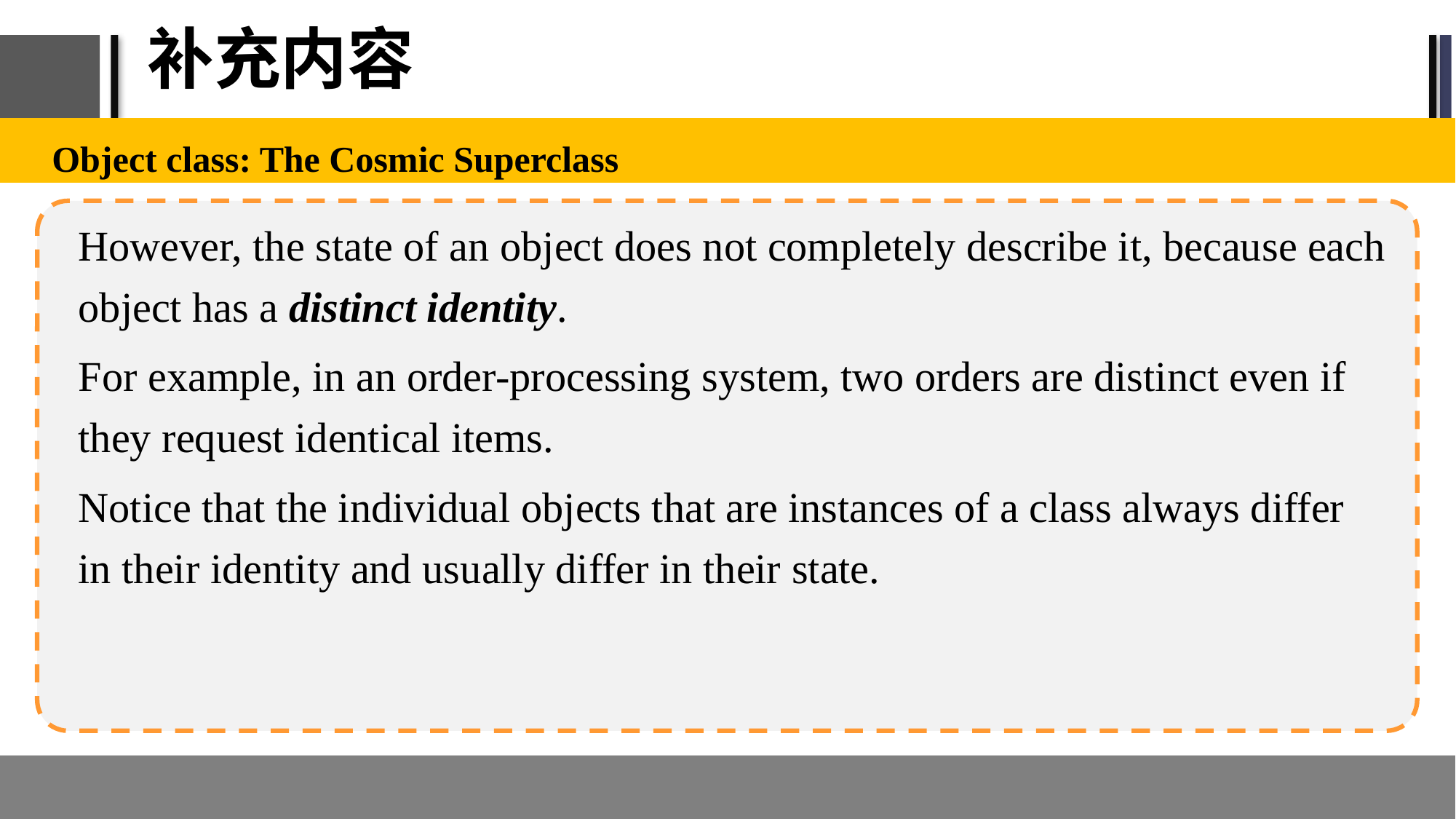

# 补充内容

Object class: The Cosmic Superclass
However, the state of an object does not completely describe it, because each object has a distinct identity.
For example, in an order-processing system, two orders are distinct even if they request identical items.
Notice that the individual objects that are instances of a class always differ in their identity and usually differ in their state.